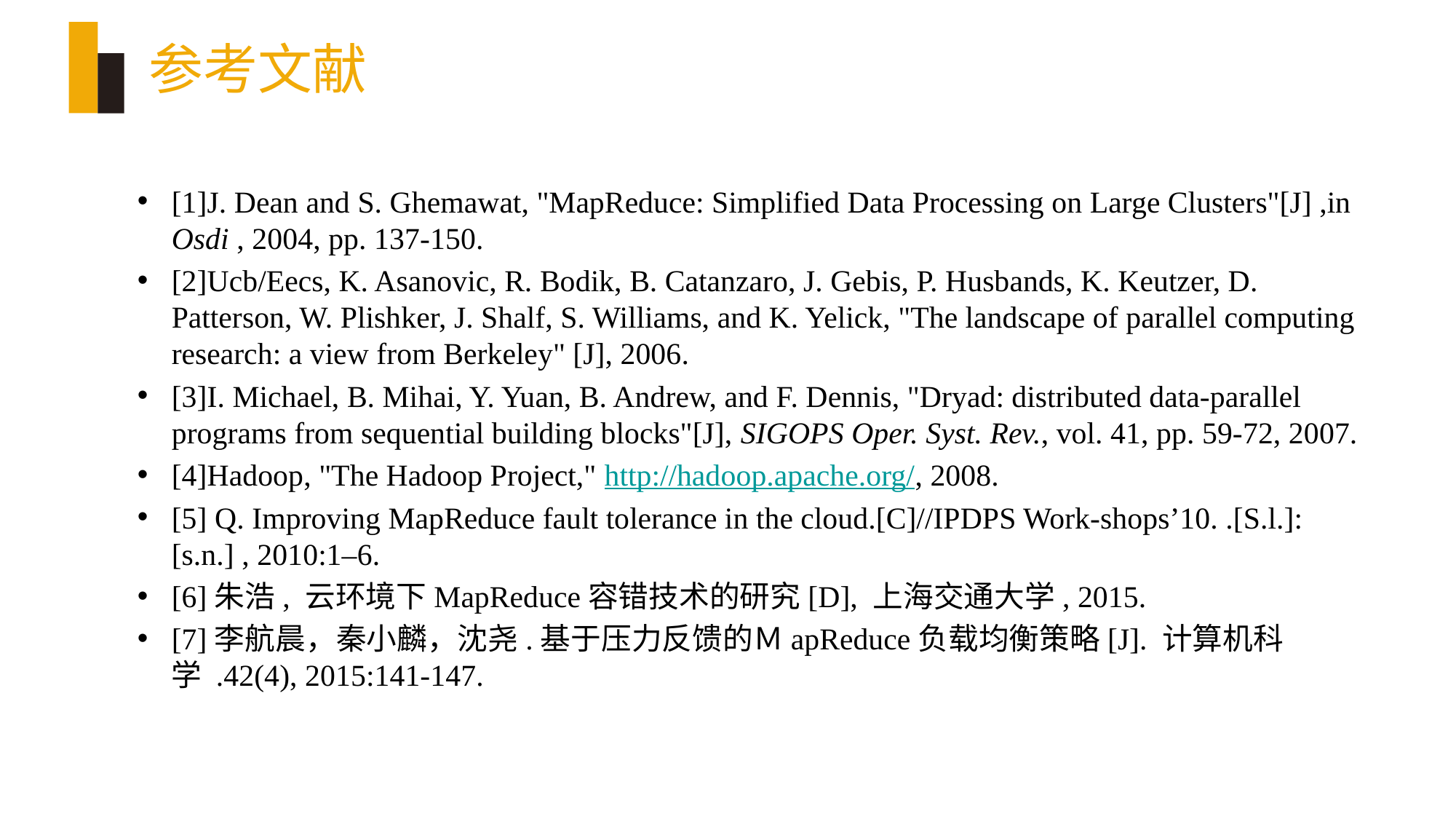

# 参考文献
[1]J. Dean and S. Ghemawat, "MapReduce: Simplified Data Processing on Large Clusters"[J] ,in Osdi , 2004, pp. 137-150.
[2]Ucb/Eecs, K. Asanovic, R. Bodik, B. Catanzaro, J. Gebis, P. Husbands, K. Keutzer, D. Patterson, W. Plishker, J. Shalf, S. Williams, and K. Yelick, "The landscape of parallel computing research: a view from Berkeley" [J], 2006.
[3]I. Michael, B. Mihai, Y. Yuan, B. Andrew, and F. Dennis, "Dryad: distributed data-parallel programs from sequential building blocks"[J], SIGOPS Oper. Syst. Rev., vol. 41, pp. 59-72, 2007.
[4]Hadoop, "The Hadoop Project," http://hadoop.apache.org/, 2008.
[5] Q. Improving MapReduce fault tolerance in the cloud.[C]//IPDPS Work-shops’10. .[S.l.]: [s.n.] , 2010:1–6.
[6]朱浩, 云环境下MapReduce容错技术的研究[D], 上海交通大学, 2015.
[7]李航晨，秦小麟，沈尧.基于压力反馈的ＭapReduce负载均衡策略[J]. 计算机科学 .42(4), 2015:141-147.